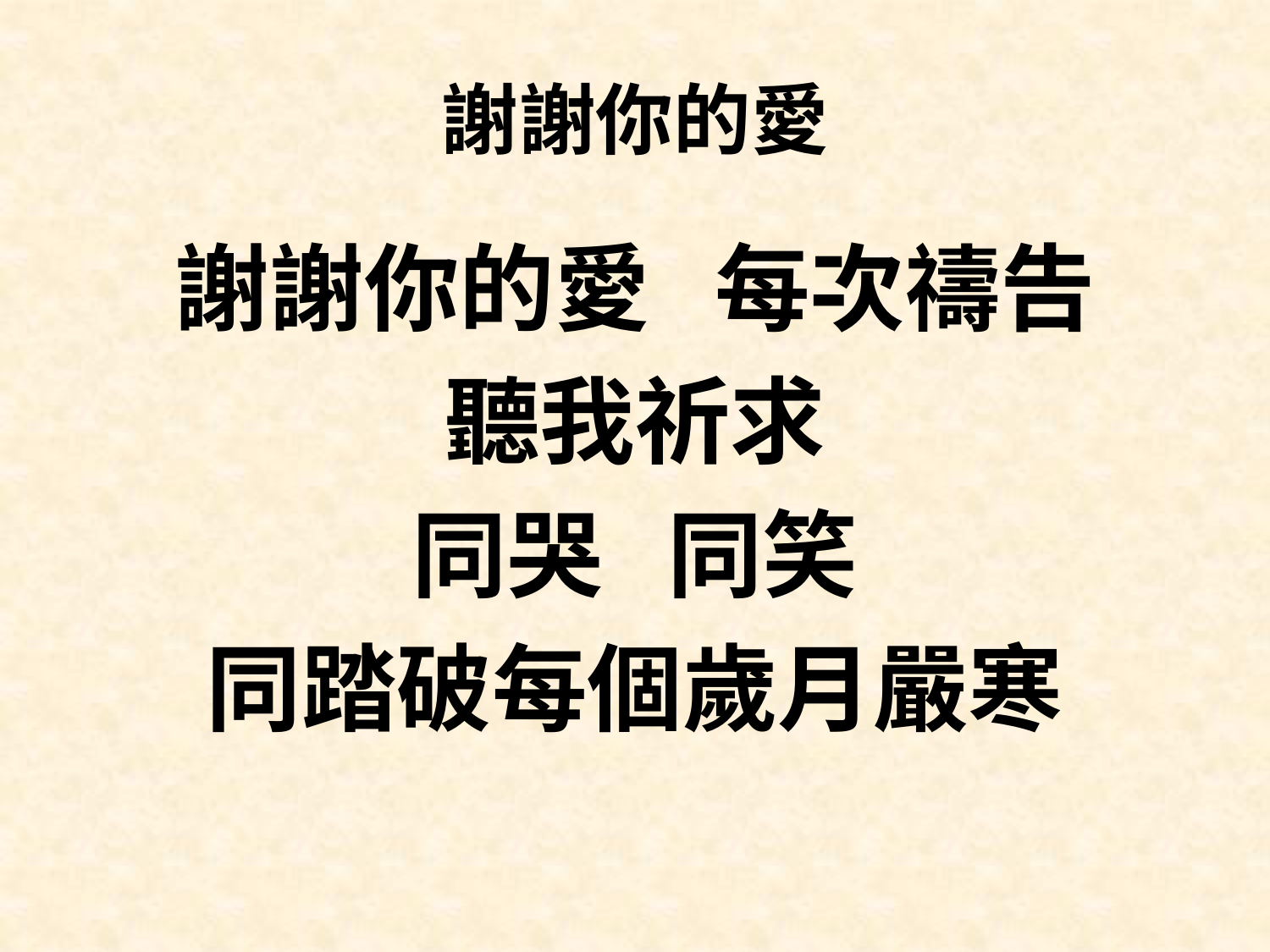

# 謝謝你的愛
謝謝你的愛   每次禱告
聽我祈求
同哭   同笑
同踏破每個歲月嚴寒